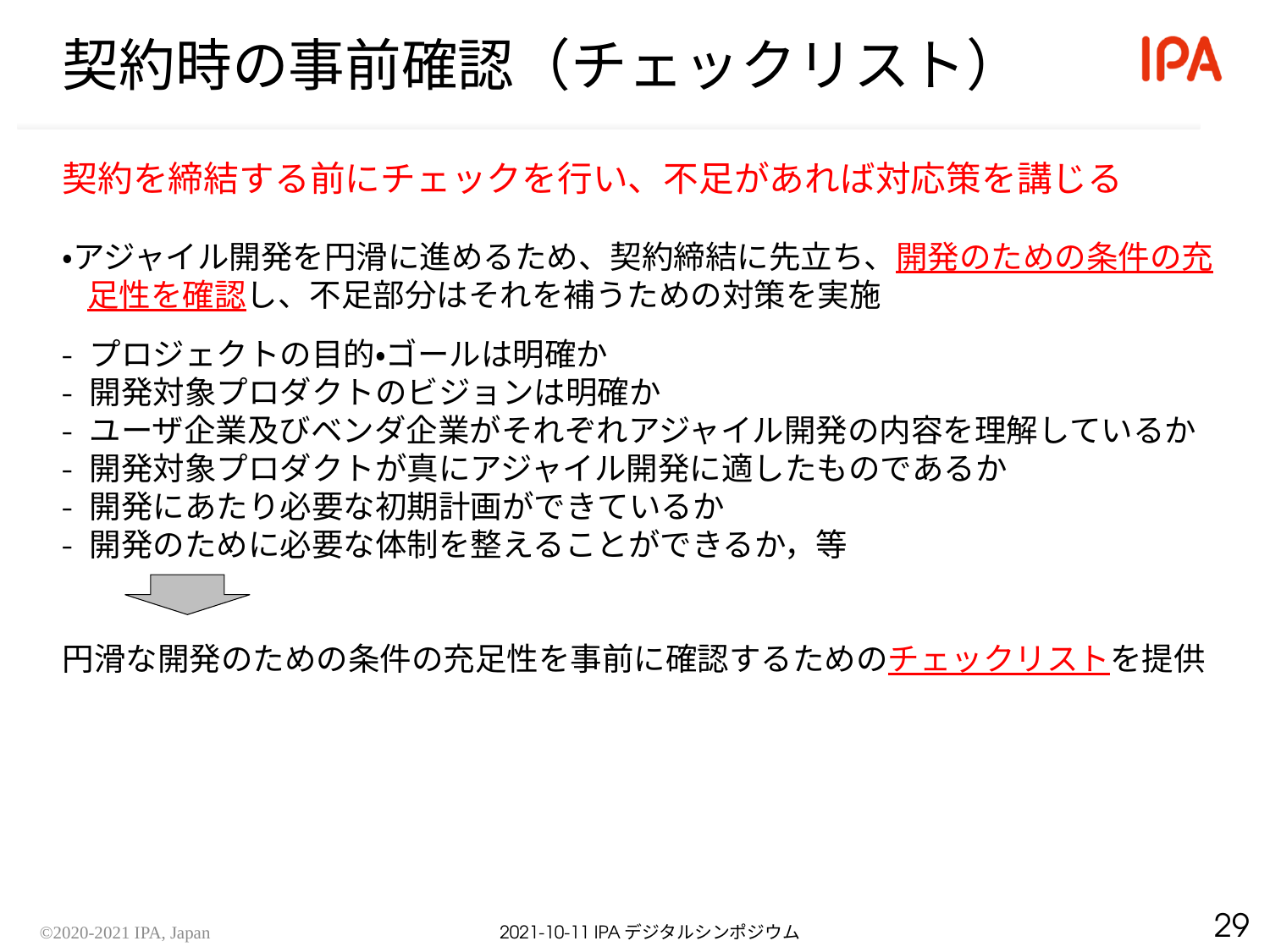

# 契約時の事前確認（チェックリスト）
契約を締結する前にチェックを行い、不足があれば対応策を講じる

・アジャイル開発を円滑に進めるため、契約締結に先立ち、開発のための条件の充足性を確認し、不足部分はそれを補うための対策を実施

- プロジェクトの目的・ゴールは明確か
- 開発対象プロダクトのビジョンは明確か
- ユーザ企業及びベンダ企業がそれぞれアジャイル開発の内容を理解しているか
- 開発対象プロダクトが真にアジャイル開発に適したものであるか
- 開発にあたり必要な初期計画ができているか
- 開発のために必要な体制を整えることができるか，等

円滑な開発のための条件の充足性を事前に確認するためのチェックリストを提供

29
©2020-2021 IPA, Japan